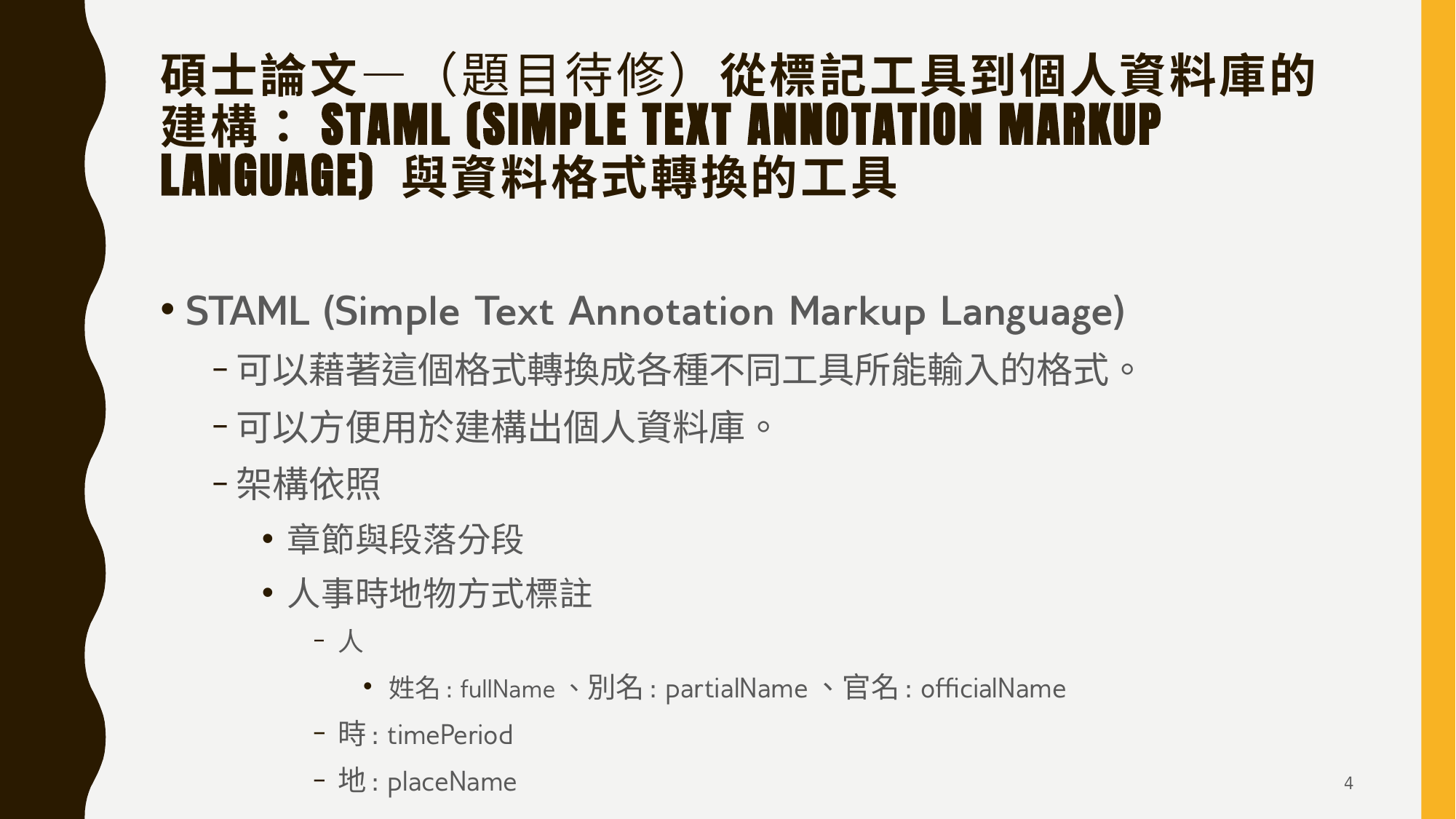

# 碩士論文—（題目待修）從標記工具到個人資料庫的建構：STAML (Simple Text Annotation Markup Language) 與資料格式轉換的工具
STAML (Simple Text Annotation Markup Language)
可以藉著這個格式轉換成各種不同工具所能輸入的格式。
可以方便用於建構出個人資料庫。
架構依照
章節與段落分段
人事時地物方式標註
人
姓名: fullName、別名: partialName、官名: officialName
時: timePeriod
地: placeName
4